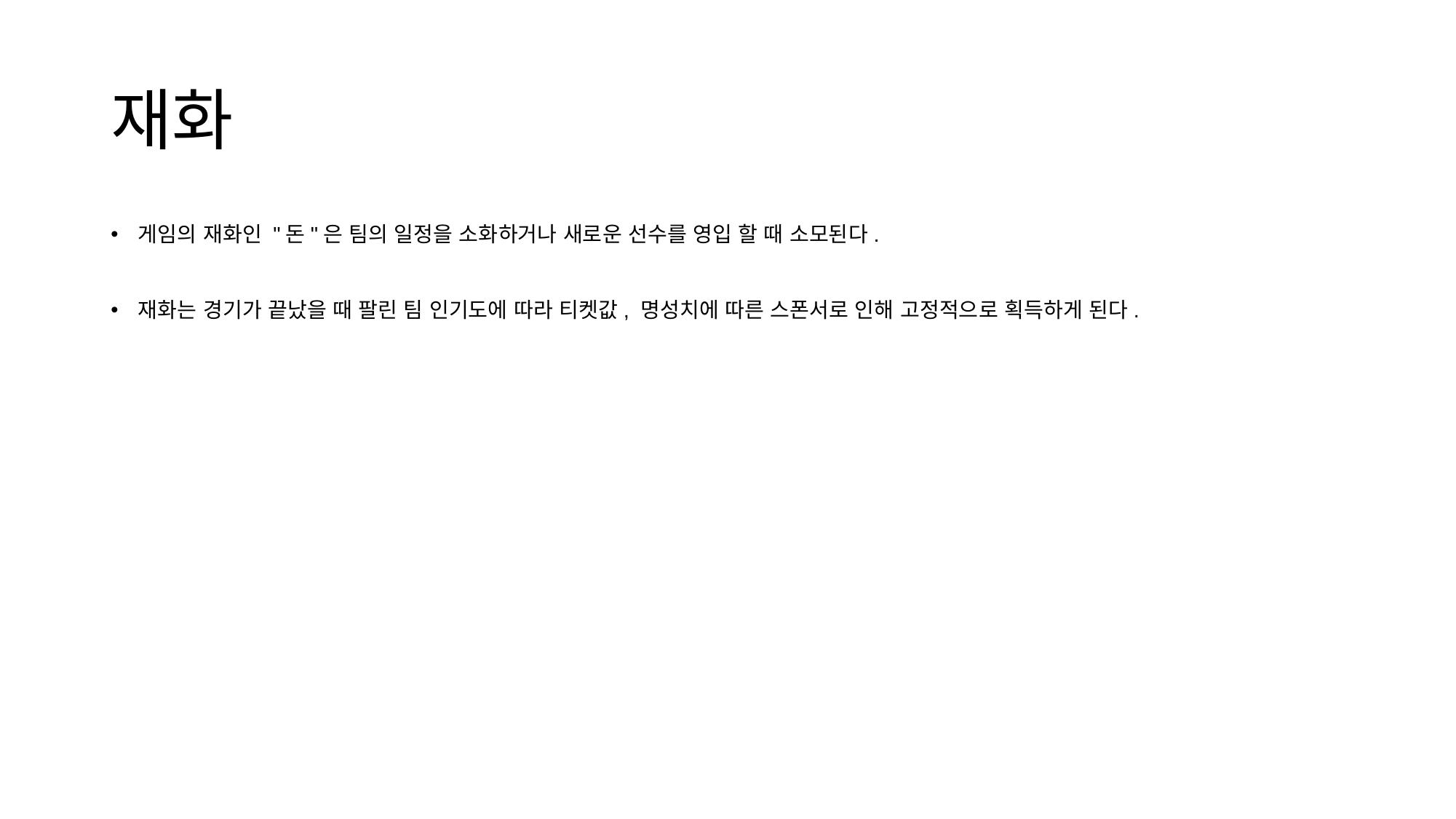

# 재화
게임의 재화인 "돈"은 팀의 일정을 소화하거나 새로운 선수를 영입 할 때 소모된다.

재화는 경기가 끝났을 때 팔린 팀 인기도에 따라 티켓값, 명성치에 따른 스폰서로 인해 고정적으로 획득하게 된다.